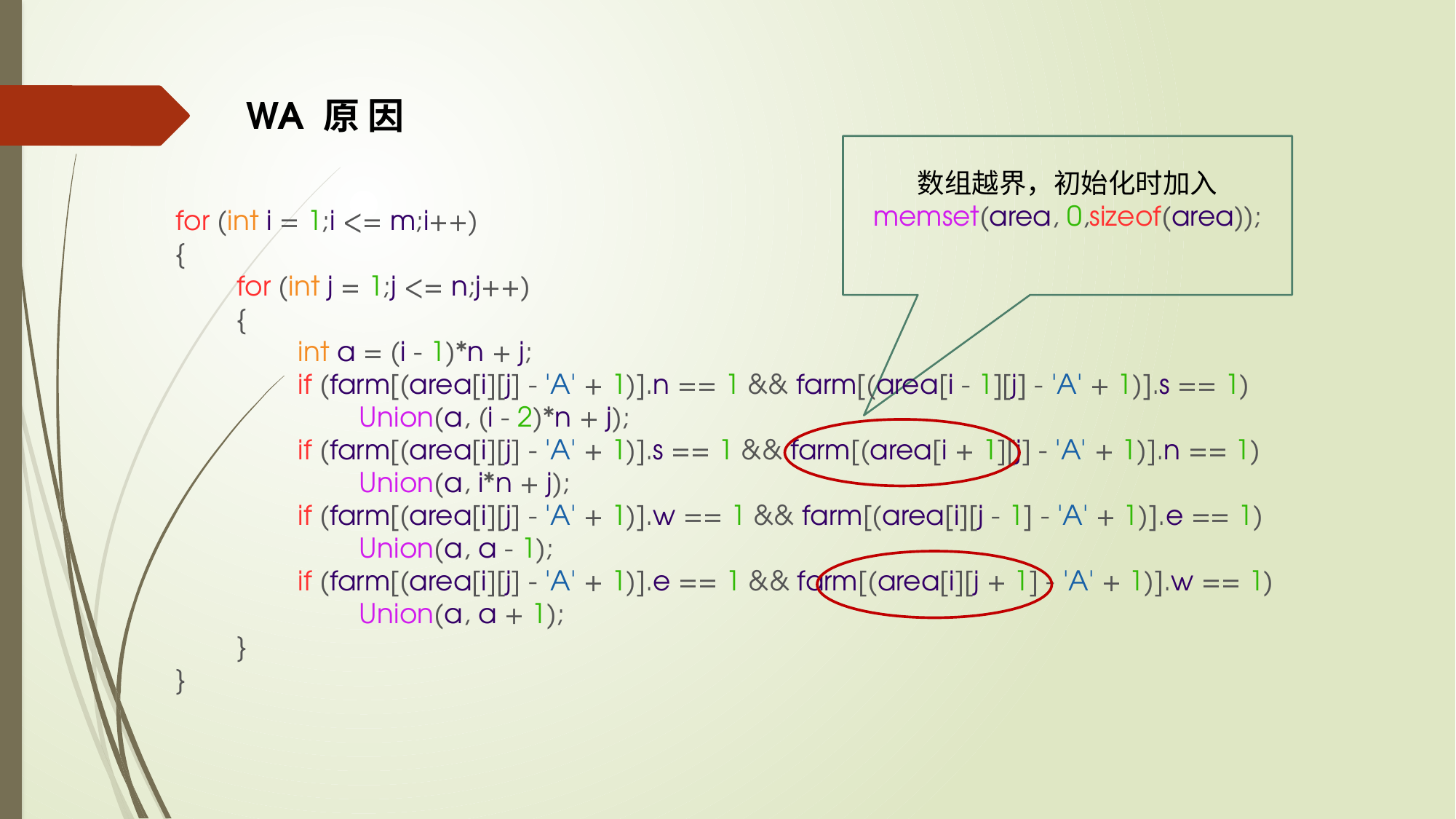

WA 原 因
数组越界，初始化时加入
memset(area, 0,sizeof(area));

for (int i = 1;i <= m;i++)
{
        for (int j = 1;j <= n;j++)
        {
                int a = (i - 1)*n + j;
                if (farm[(area[i][j] - 'A' + 1)].n == 1 && farm[(area[i - 1][j] - 'A' + 1)].s == 1)
                        Union(a, (i - 2)*n + j);
                if (farm[(area[i][j] - 'A' + 1)].s == 1 && farm[(area[i + 1][j] - 'A' + 1)].n == 1)
                        Union(a, i*n + j);
                if (farm[(area[i][j] - 'A' + 1)].w == 1 && farm[(area[i][j - 1] - 'A' + 1)].e == 1)
                        Union(a, a - 1);
                if (farm[(area[i][j] - 'A' + 1)].e == 1 && farm[(area[i][j + 1] - 'A' + 1)].w == 1)
                        Union(a, a + 1);
        }
}